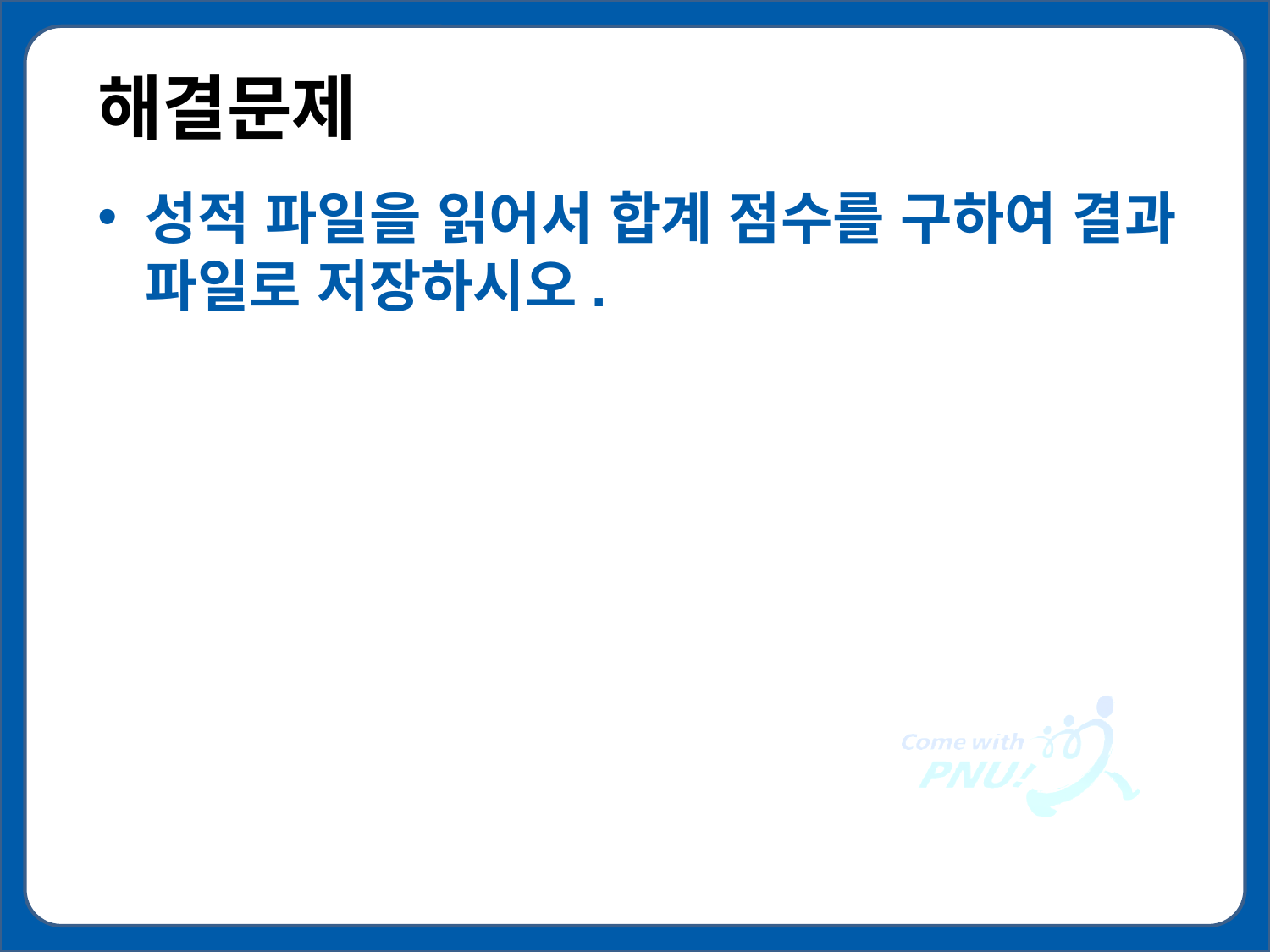

# 해결문제
성적 파일을 읽어서 합계 점수를 구하여 결과 파일로 저장하시오.